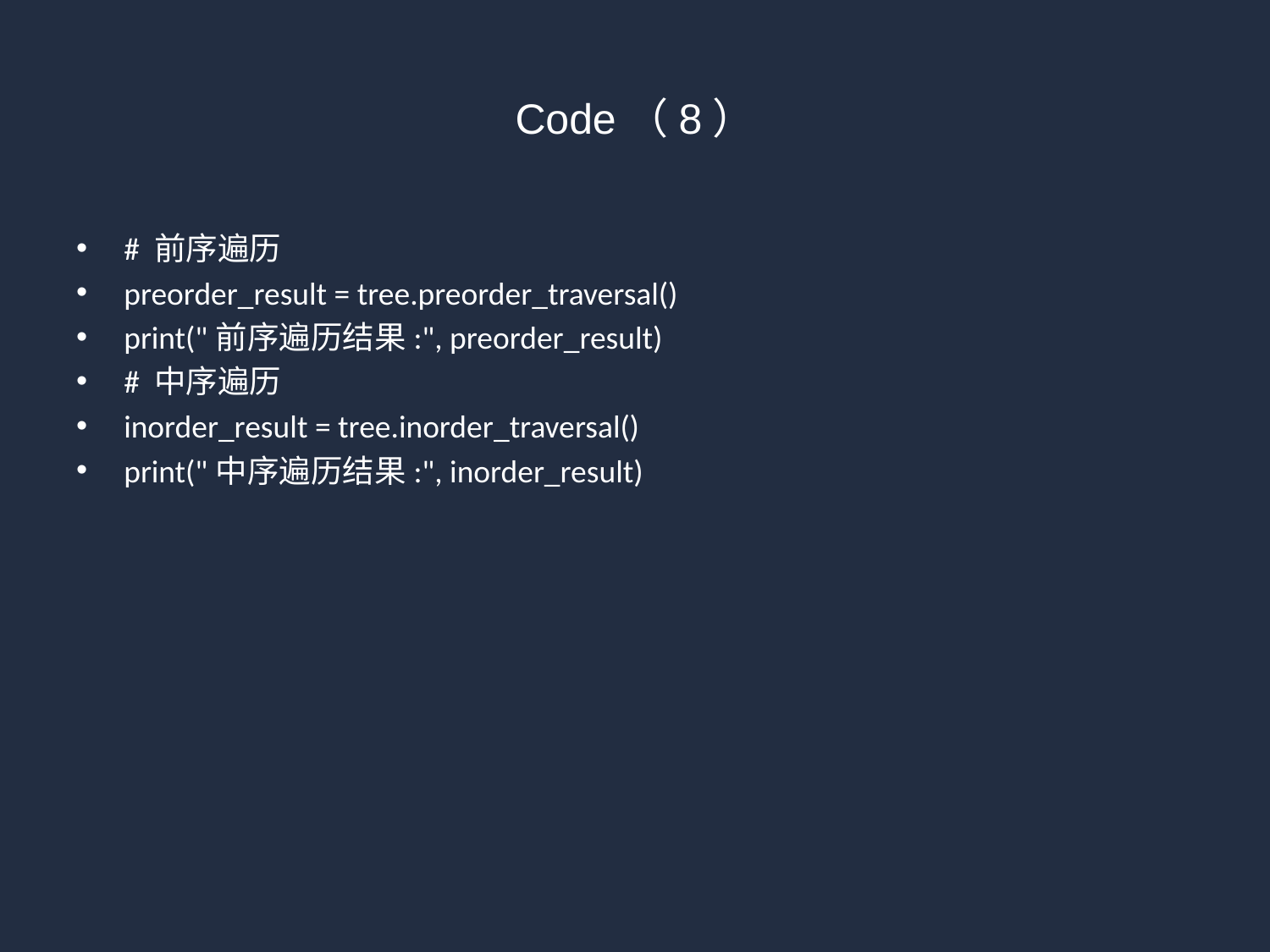

# Code（8）
# 前序遍历
preorder_result = tree.preorder_traversal()
print("前序遍历结果:", preorder_result)
# 中序遍历
inorder_result = tree.inorder_traversal()
print("中序遍历结果:", inorder_result)